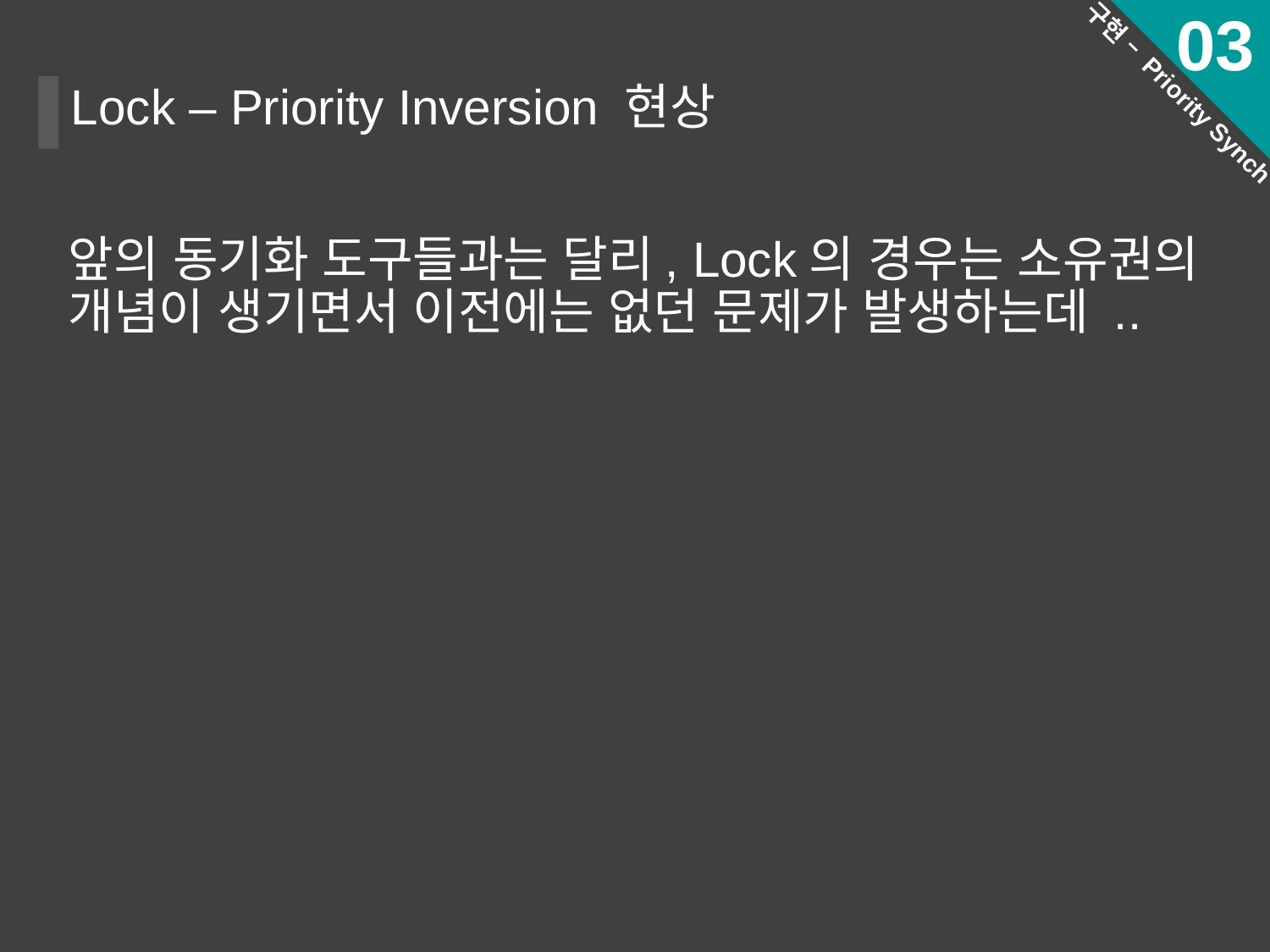

03

Lock – Priority Inversion 현상
구현 – Priority Synch
앞의 동기화 도구들과는 달리, Lock의 경우는 소유권의 개념이 생기면서 이전에는 없던 문제가 발생하는데 ..